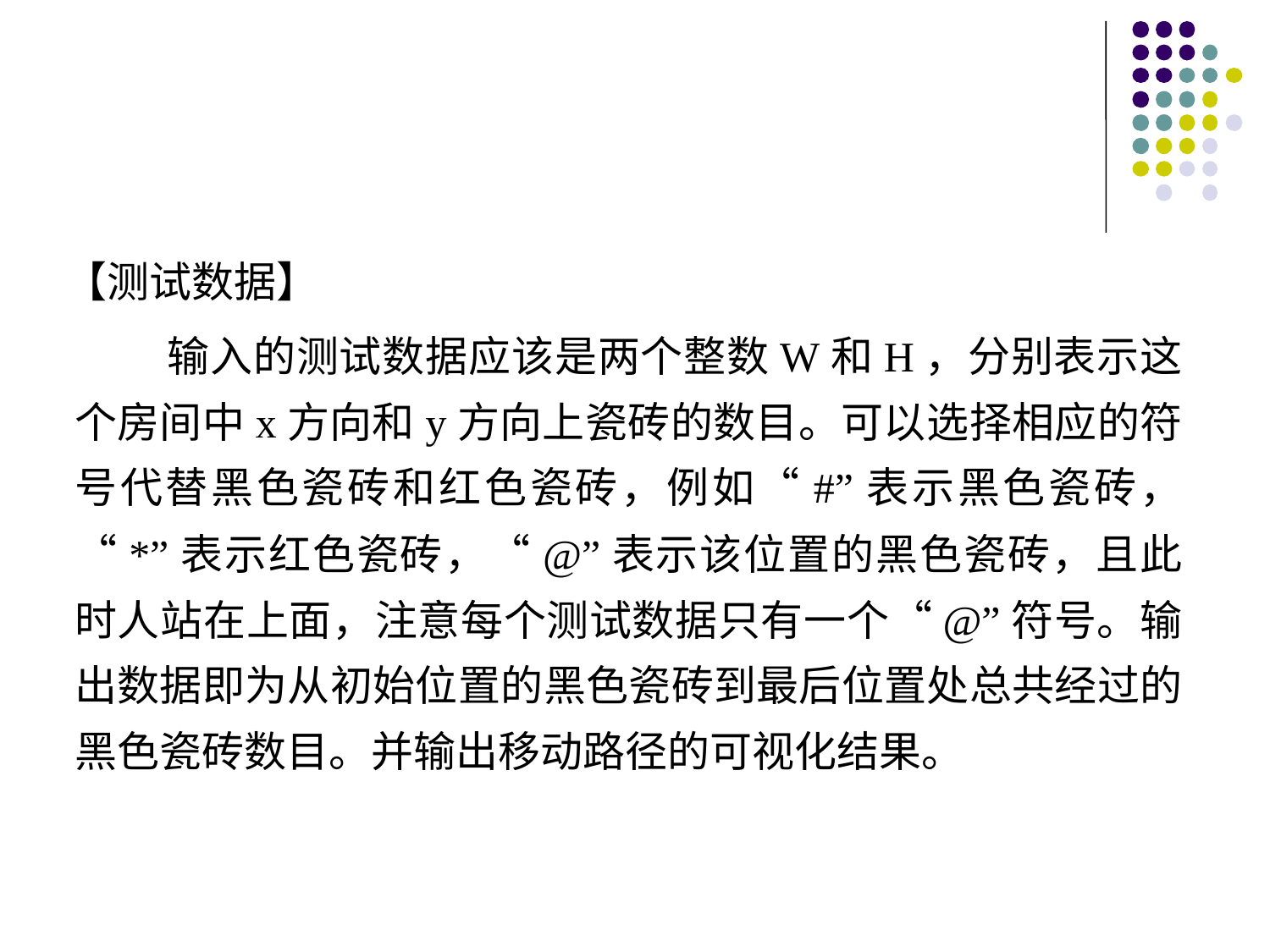

【测试数据】
        输入的测试数据应该是两个整数W和H，分别表示这个房间中x方向和y方向上瓷砖的数目。可以选择相应的符号代替黑色瓷砖和红色瓷砖，例如“#”表示黑色瓷砖，“*”表示红色瓷砖，“@”表示该位置的黑色瓷砖，且此时人站在上面，注意每个测试数据只有一个“@”符号。输出数据即为从初始位置的黑色瓷砖到最后位置处总共经过的黑色瓷砖数目。并输出移动路径的可视化结果。